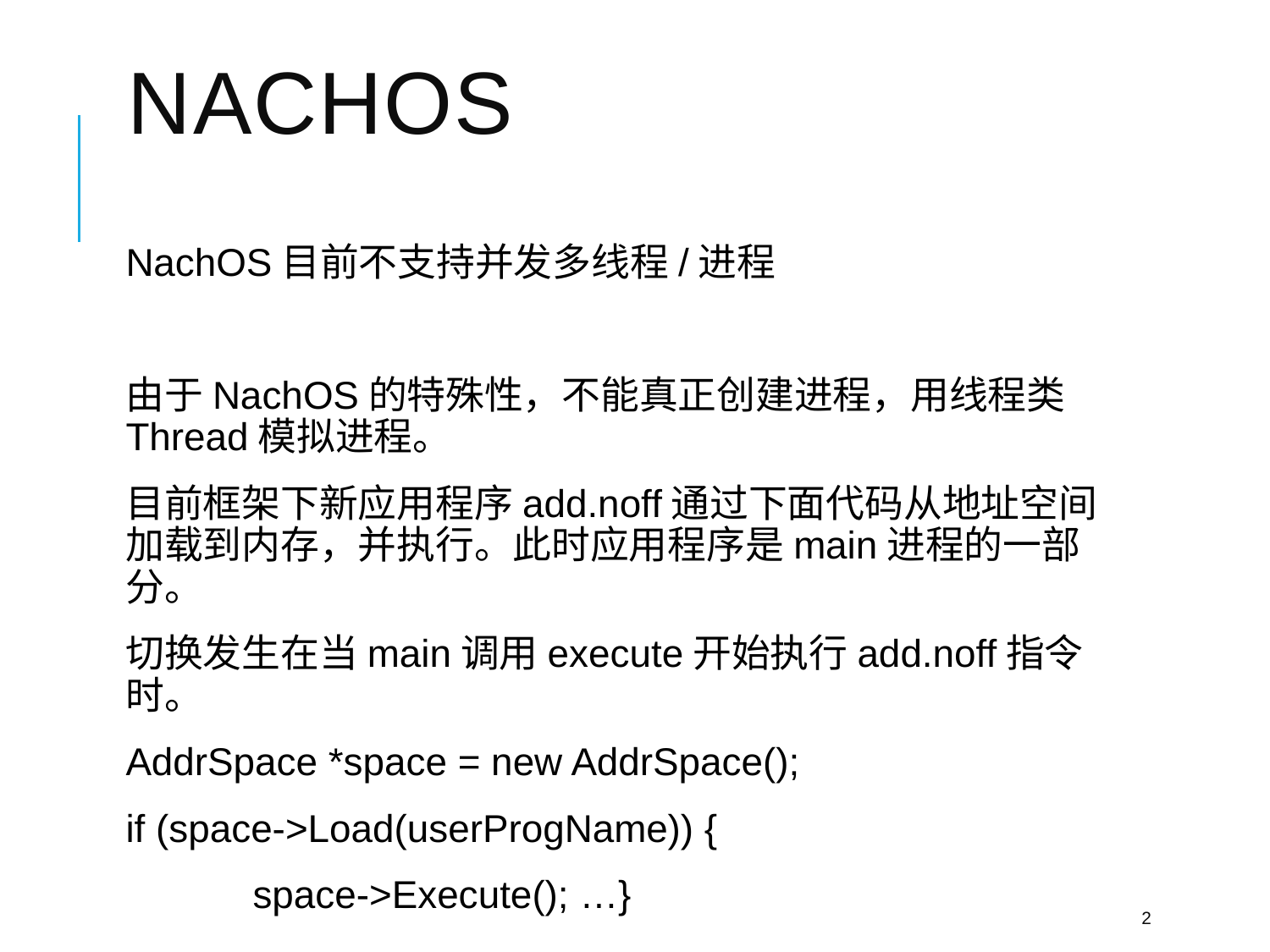

# NachOS
NachOS目前不支持并发多线程/进程

由于NachOS的特殊性，不能真正创建进程，用线程类Thread模拟进程。
目前框架下新应用程序add.noff通过下面代码从地址空间加载到内存，并执行。此时应用程序是main进程的一部分。
切换发生在当main调用execute开始执行add.noff指令时。
AddrSpace *space = new AddrSpace();
if (space->Load(userProgName)) {
	space->Execute(); …}

2